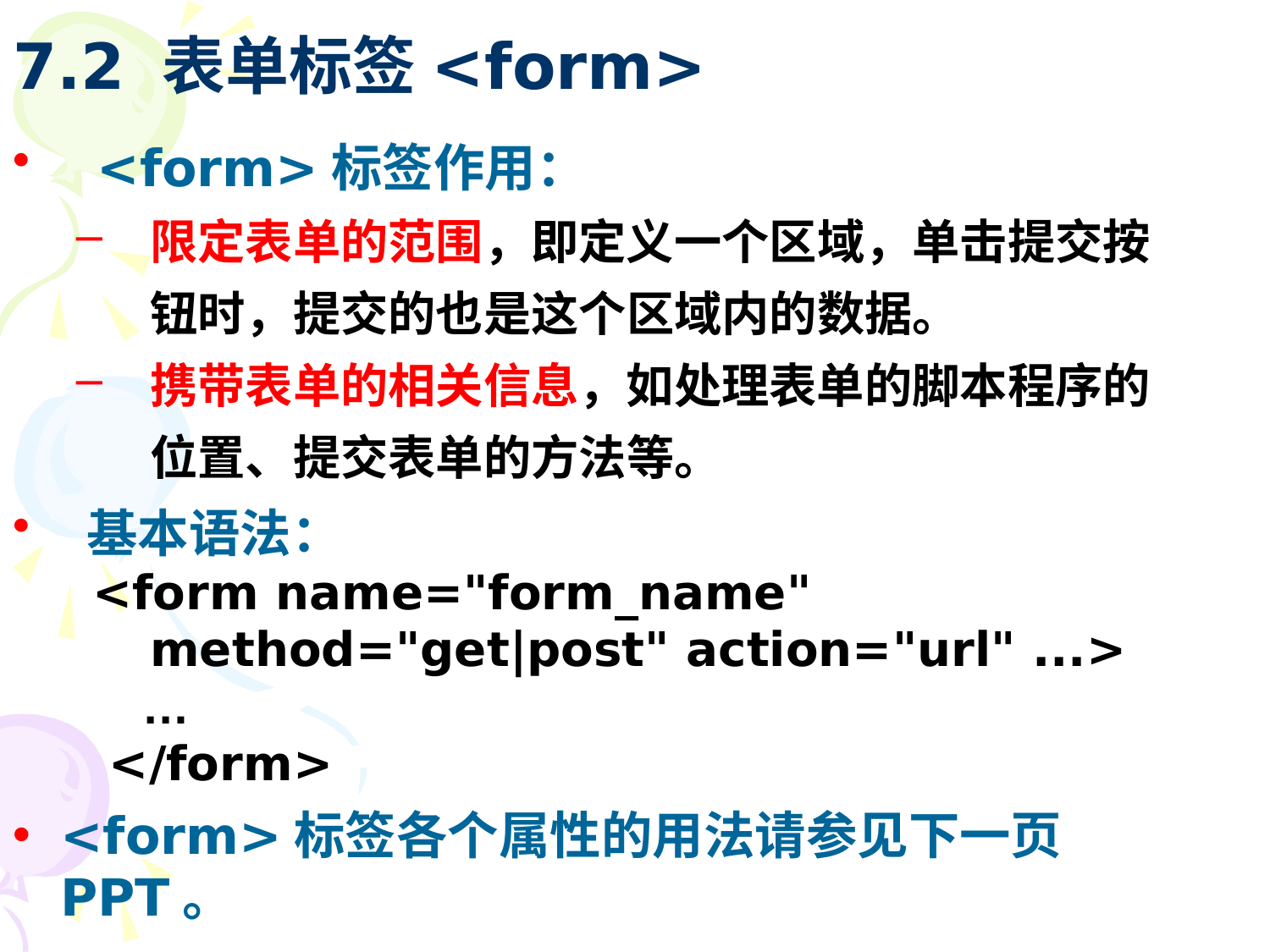

# 7.2 表单标签<form>
<form>标签作用：
限定表单的范围，即定义一个区域，单击提交按钮时，提交的也是这个区域内的数据。
携带表单的相关信息，如处理表单的脚本程序的位置、提交表单的方法等。
基本语法：
 <form name="form_name" method="get|post" action="url" ...>
    …
  </form>
<form>标签各个属性的用法请参见下一页PPT。